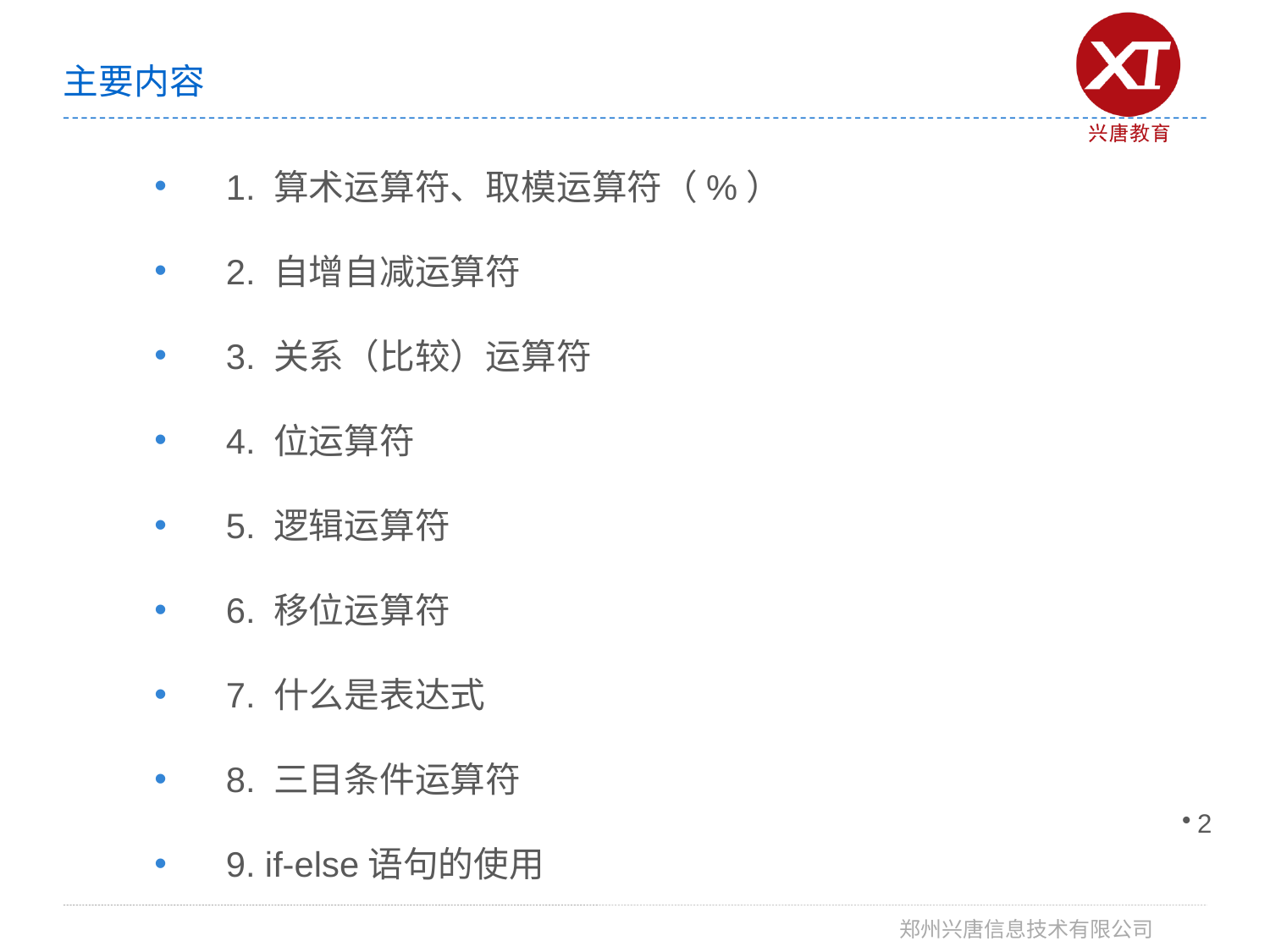

# 主要内容
1. 算术运算符、取模运算符（%）
2. 自增自减运算符
3. 关系（比较）运算符
4. 位运算符
5. 逻辑运算符
6. 移位运算符
7. 什么是表达式
8. 三目条件运算符
9. if-else语句的使用
2